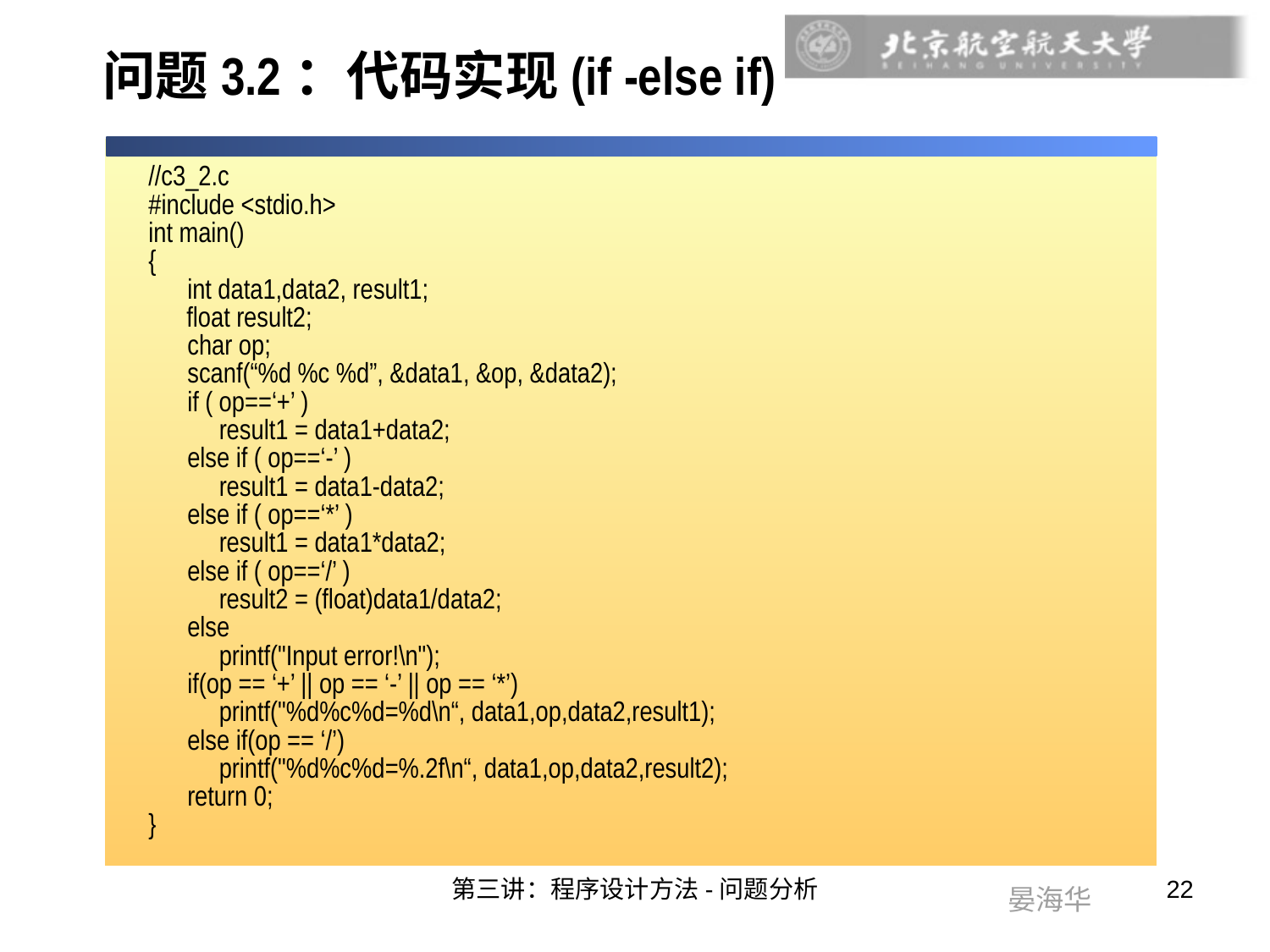

# 问题3.2：代码实现(if -else if)
//c3_2.c
#include <stdio.h>
int main()
{
	int data1,data2, result1;
      float result2;
	char op;
	scanf(“%d %c %d”, &data1, &op, &data2);
	if ( op==‘+’ )
	     result1 = data1+data2;
	else if ( op==‘-’ )
  	     result1 = data1-data2;
	else if ( op==‘*’ )
	     result1 = data1*data2;
	else if ( op==‘/’ )
	     result2 = (float)data1/data2;
 	else
	     printf("Input error!\n");
	if(op == ‘+’ || op == ‘-’ || op == ‘*’)
	     printf("%d%c%d=%d\n“, data1,op,data2,result1);
	else if(op == ‘/’)
	     printf("%d%c%d=%.2f\n“, data1,op,data2,result2);
	return 0;
}
第三讲：程序设计方法-问题分析
22